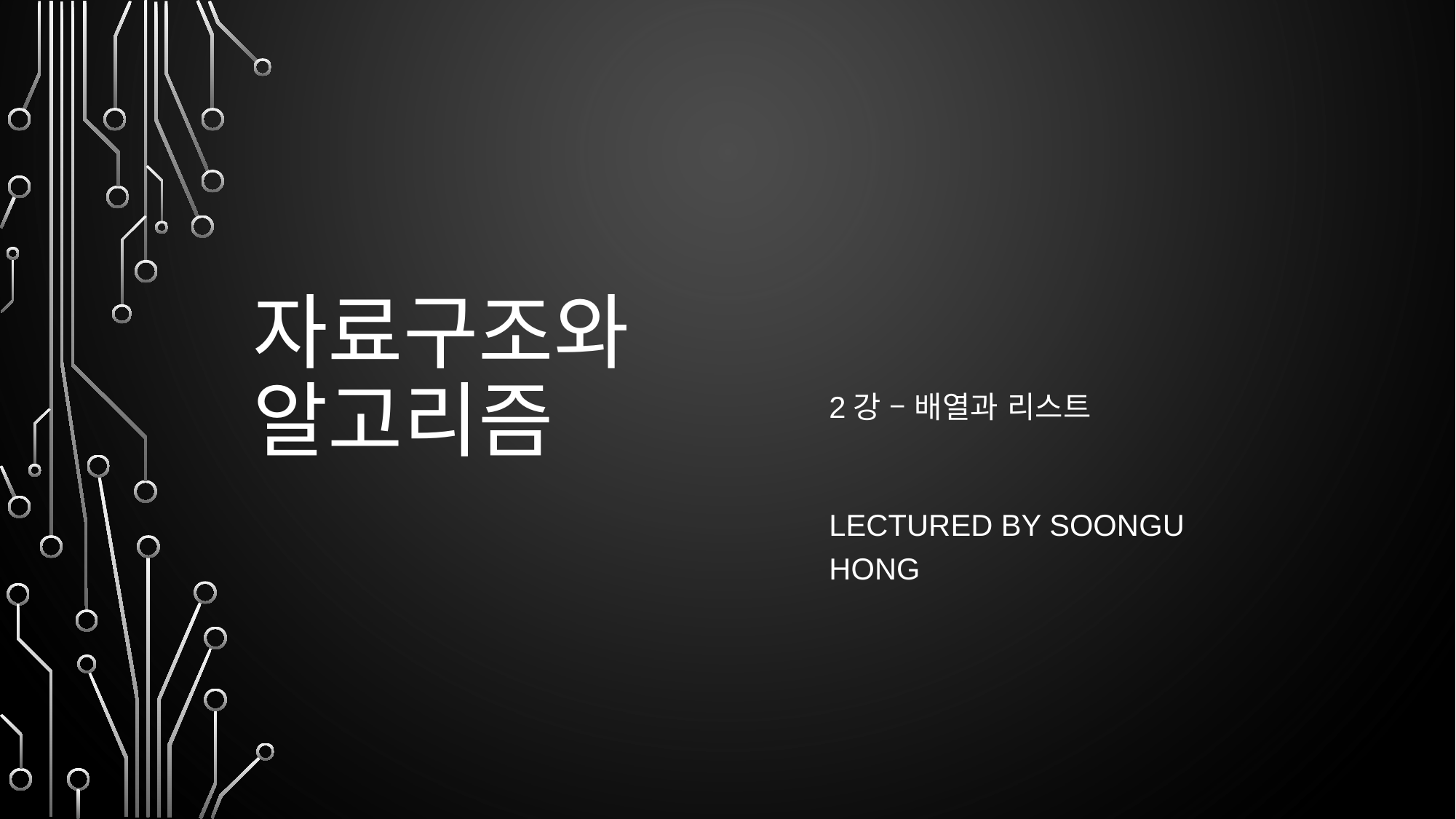

# 자료구조와 알고리즘

2강 – 배열과 리스트

Lectured by Soongu Hong